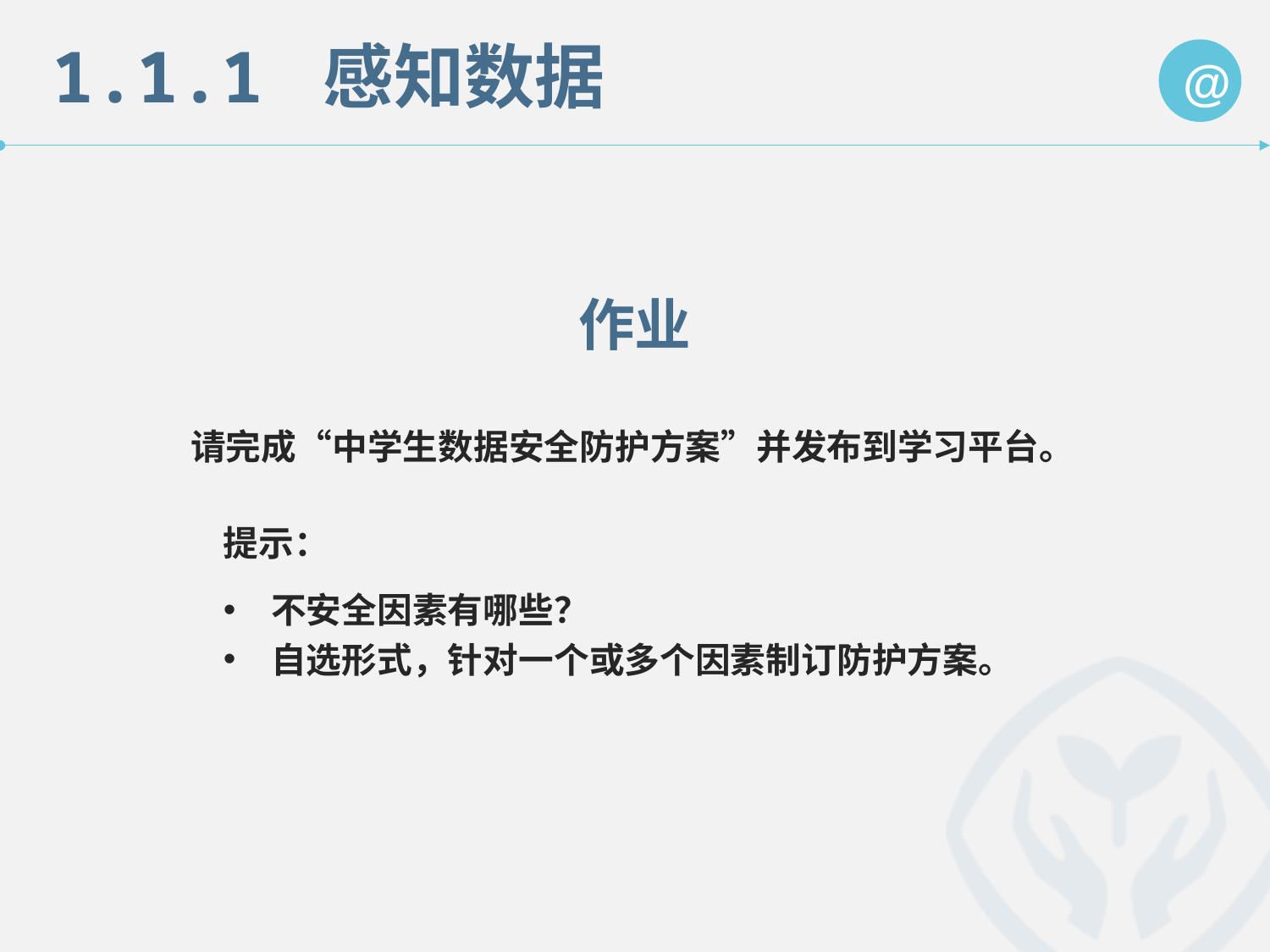

作业
    请完成“中学生数据安全防护方案”并发布到学习平台。
提示：
不安全因素有哪些？
自选形式，针对一个或多个因素制订防护方案。